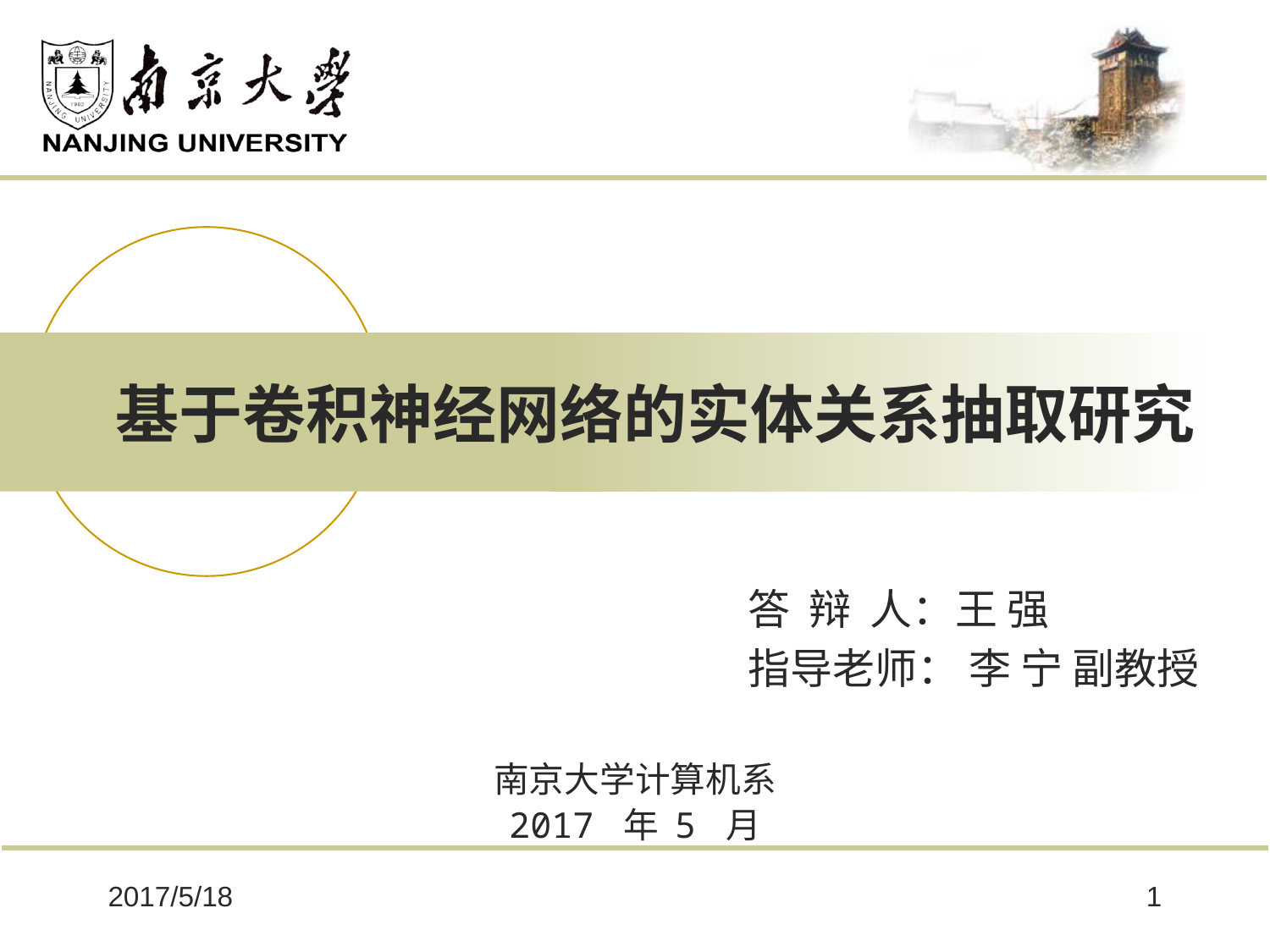

# 基于卷积神经网络的实体关系抽取研究
答  辩  人：王 强
指导老师： 李 宁 副教授
南京大学计算机系
2017 年 5 月
2017/5/18
1